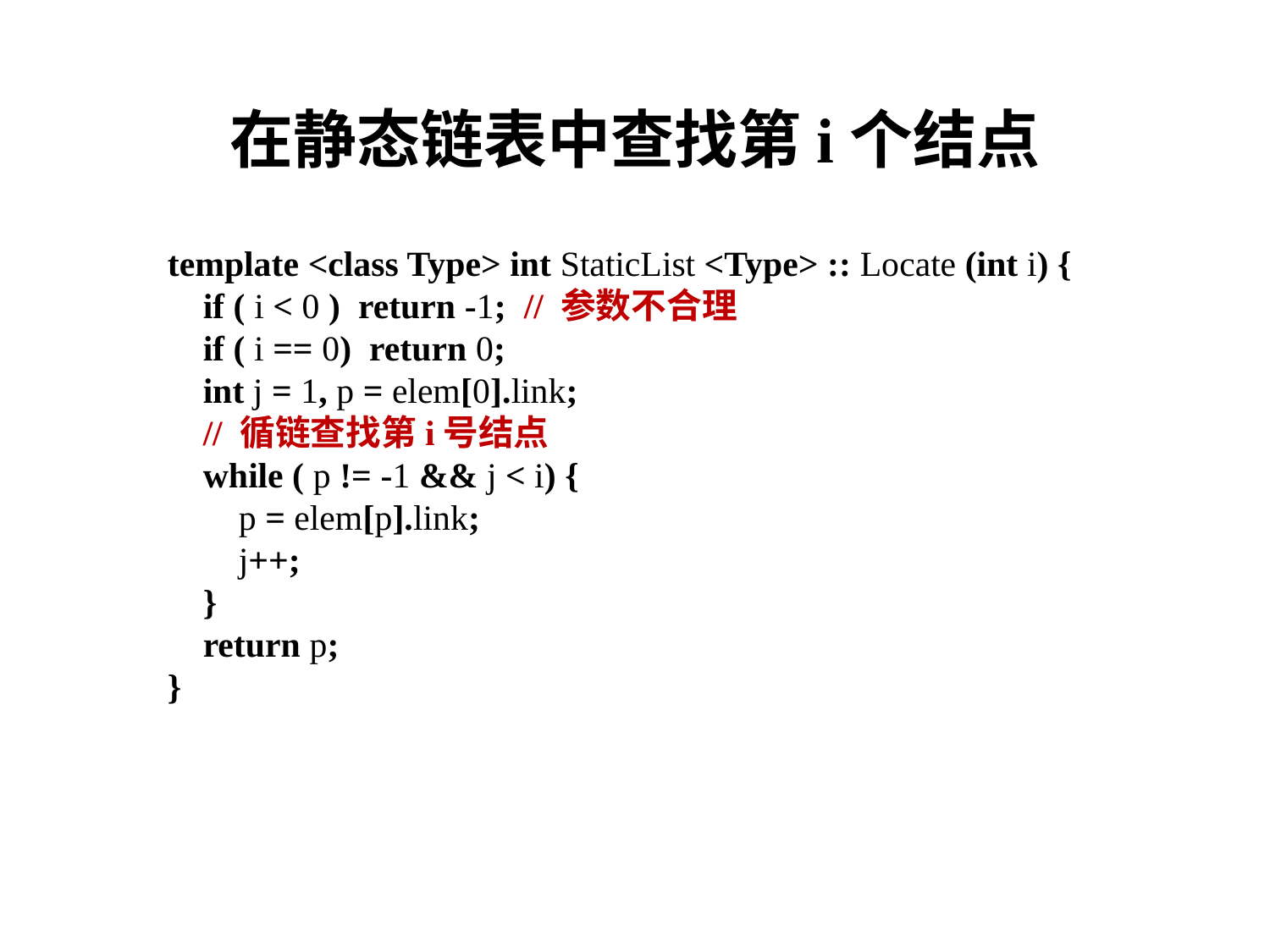

# 在静态链表中查找第i个结点
template <class Type> int StaticList <Type> :: Locate (int i) {
    if ( i < 0 )  return -1;  // 参数不合理
    if ( i == 0)  return 0;
    int j = 1, p = elem[0].link;
    // 循链查找第i号结点
    while ( p != -1 && j < i) {
        p = elem[p].link;
        j++;
    }
    return p;
}